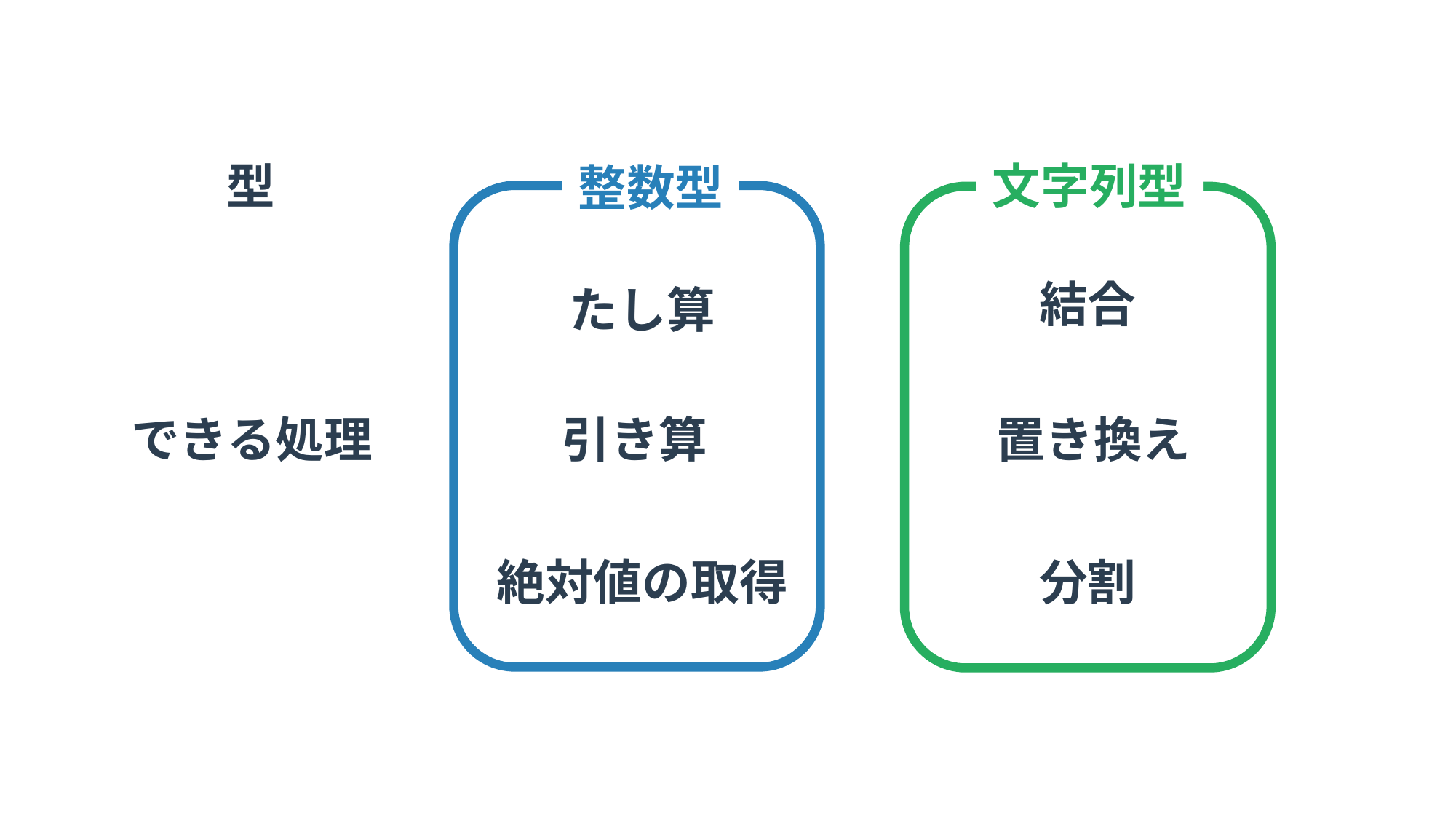

型
文字列型
整数型

結合
たし算
できる処理
引き算
置き換え
分割
絶対値の取得